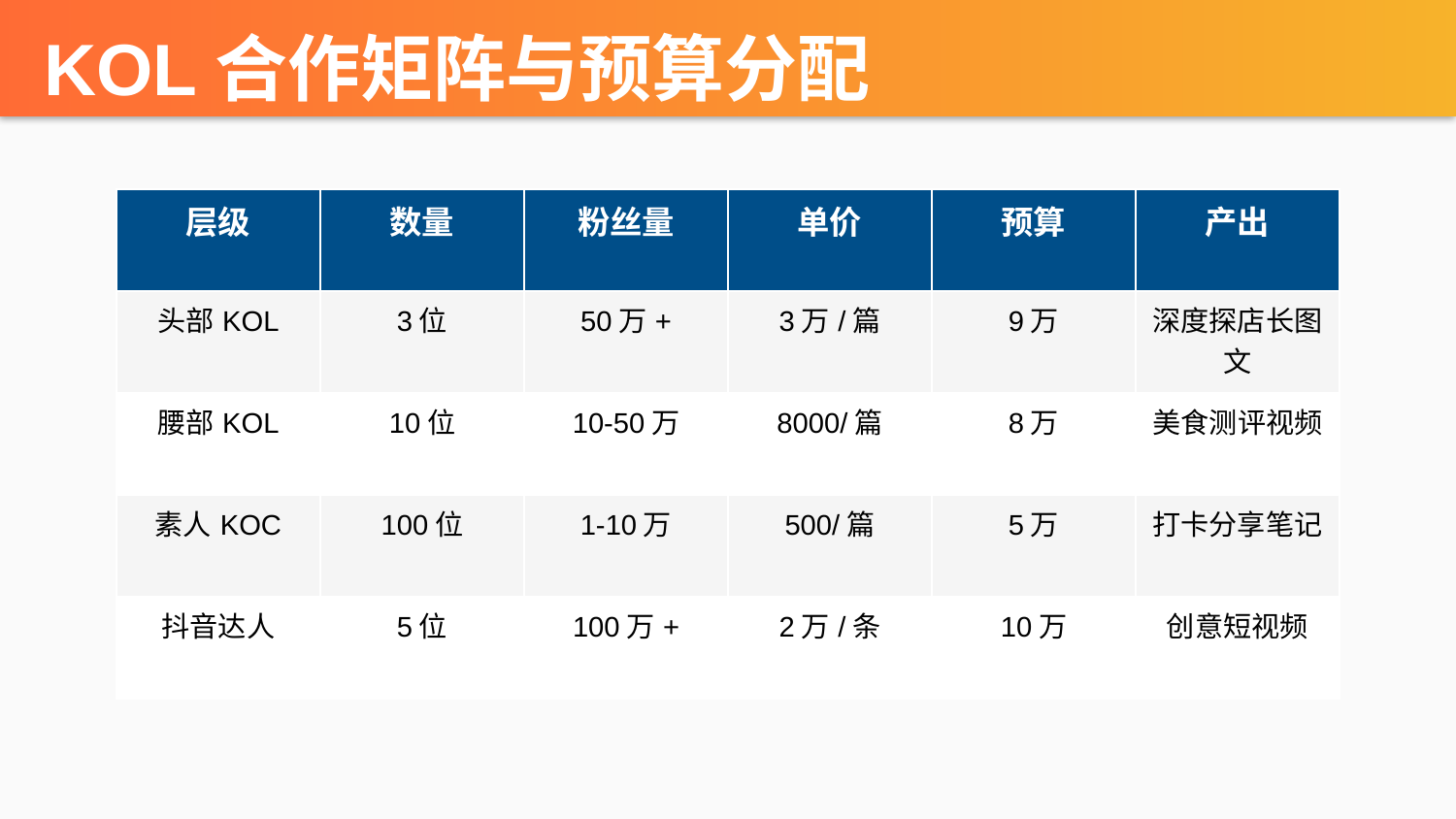

KOL合作矩阵与预算分配
| 层级 | 数量 | 粉丝量 | 单价 | 预算 | 产出 |
| --- | --- | --- | --- | --- | --- |
| 头部KOL | 3位 | 50万+ | 3万/篇 | 9万 | 深度探店长图文 |
| 腰部KOL | 10位 | 10-50万 | 8000/篇 | 8万 | 美食测评视频 |
| 素人KOC | 100位 | 1-10万 | 500/篇 | 5万 | 打卡分享笔记 |
| 抖音达人 | 5位 | 100万+ | 2万/条 | 10万 | 创意短视频 |